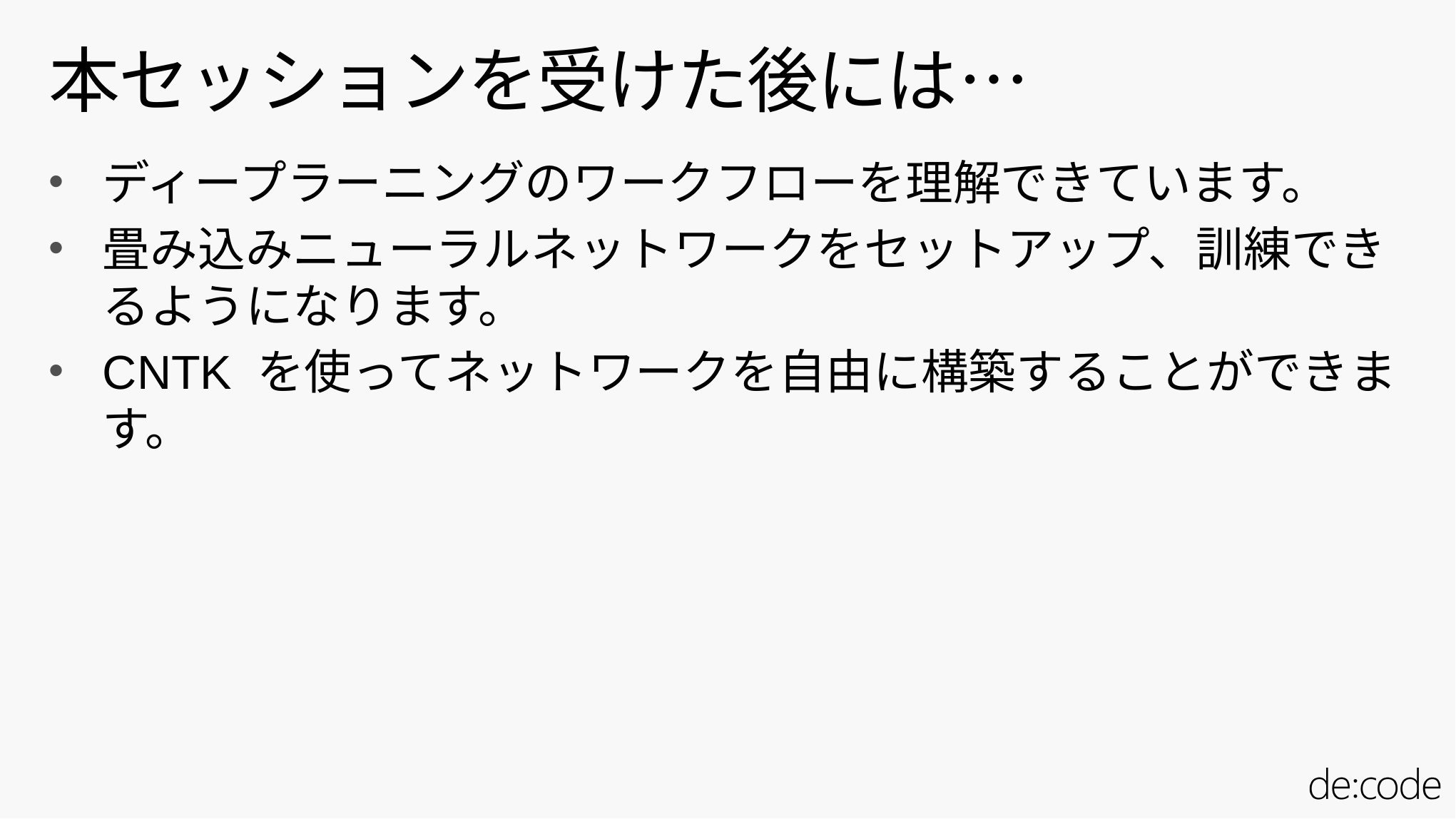

# 本セッションを受けた後には…
ディープラーニングのワークフローを理解できています。
畳み込みニューラルネットワークをセットアップ、訓練できるようになります。
CNTK を使ってネットワークを自由に構築することができます。